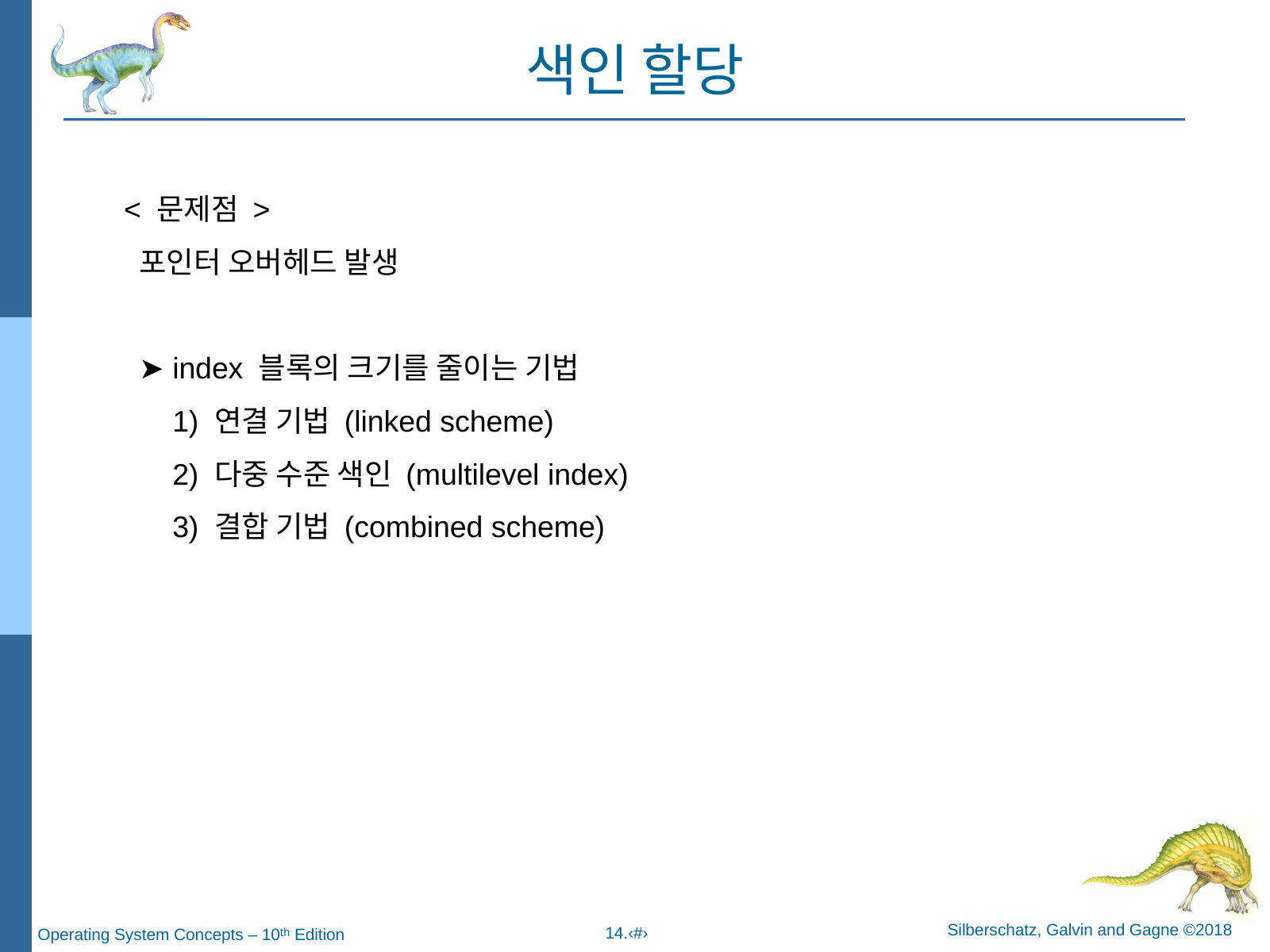

색인 할당

< 문제점 >
포인터 오버헤드 발생

➤ index 블록의 크기를 줄이는 기법
    1) 연결 기법 (linked scheme)
    2) 다중 수준 색인 (multilevel index)
    3) 결합 기법 (combined scheme)

Silberschatz, Galvin and Gagne ©2018
14.‹#›
Operating System Concepts – 10ᵗʰ Edition